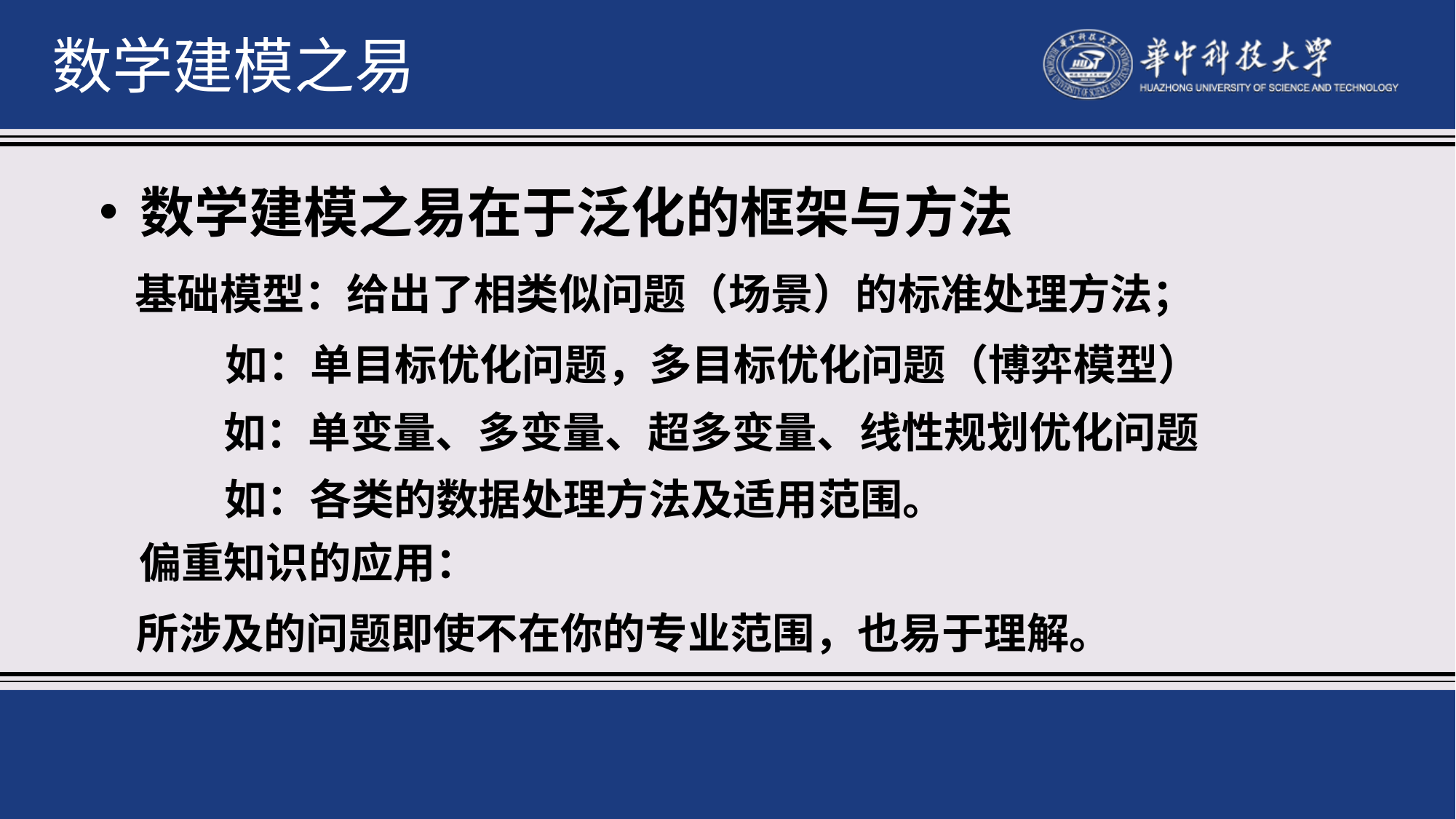

数学建模之易
数学建模之易在于泛化的框架与方法
 基础模型：给出了相类似问题（场景）的标准处理方法；
 	如：单目标优化问题，多目标优化问题（博弈模型）
 	如：单变量、多变量、超多变量、线性规划优化问题
 	如：各类的数据处理方法及适用范围。
偏重知识的应用：
所涉及的问题即使不在你的专业范围，也易于理解。